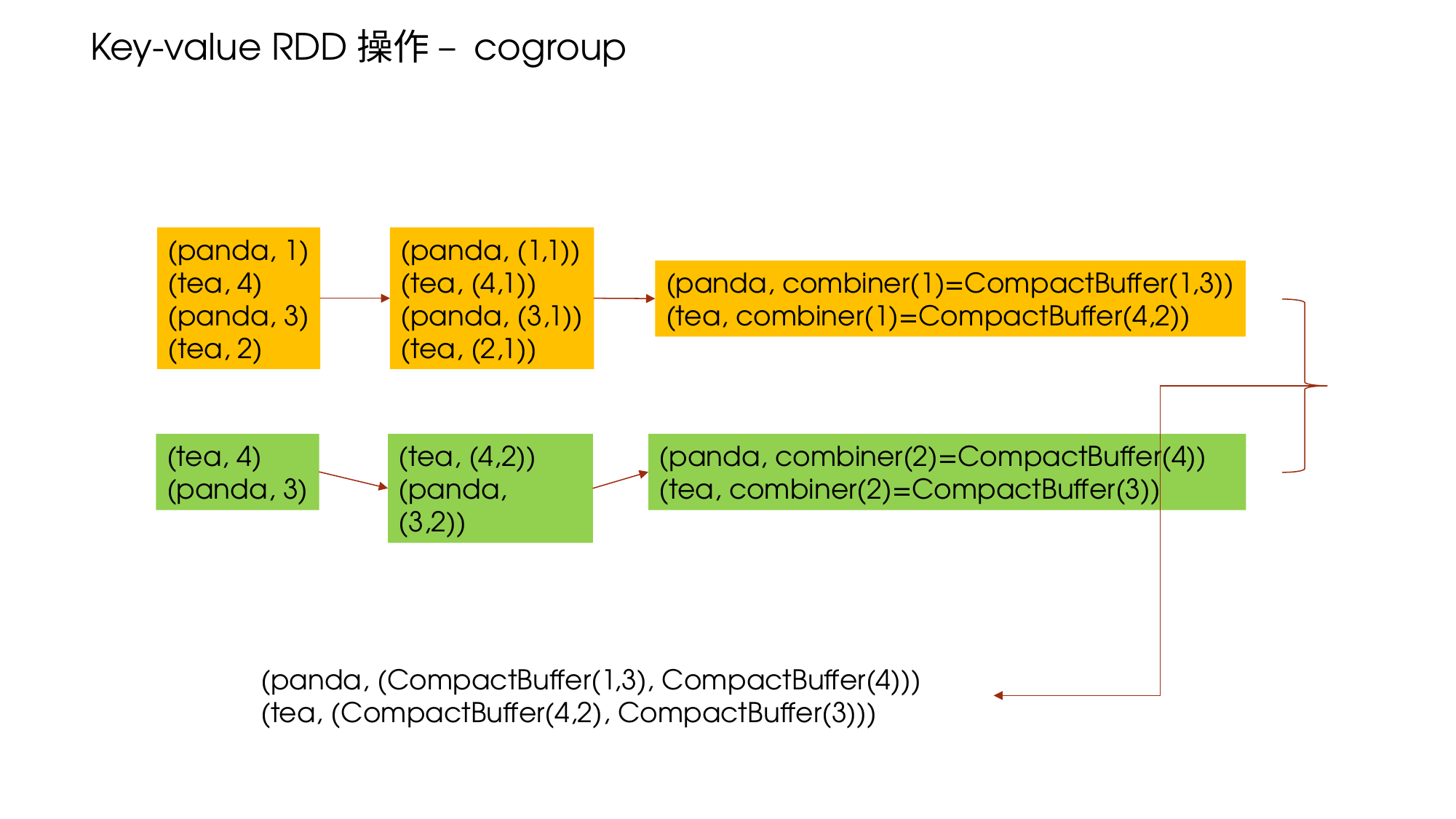

Key-value RDD操作 – cogroup
(panda, 1)
(tea, 4)
(panda, 3)
(tea, 2)
(panda, (1,1))
(tea, (4,1))
(panda, (3,1))
(tea, (2,1))
(panda, combiner(1)=CompactBuffer(1,3))
(tea, combiner(1)=CompactBuffer(4,2))

(tea, (4,2))
(panda, (3,2))
(panda, combiner(2)=CompactBuffer(4))
(tea, combiner(2)=CompactBuffer(3))
(tea, 4)
(panda, 3)
(panda, (CompactBuffer(1,3), CompactBuffer(4)))
(tea, (CompactBuffer(4,2), CompactBuffer(3)))